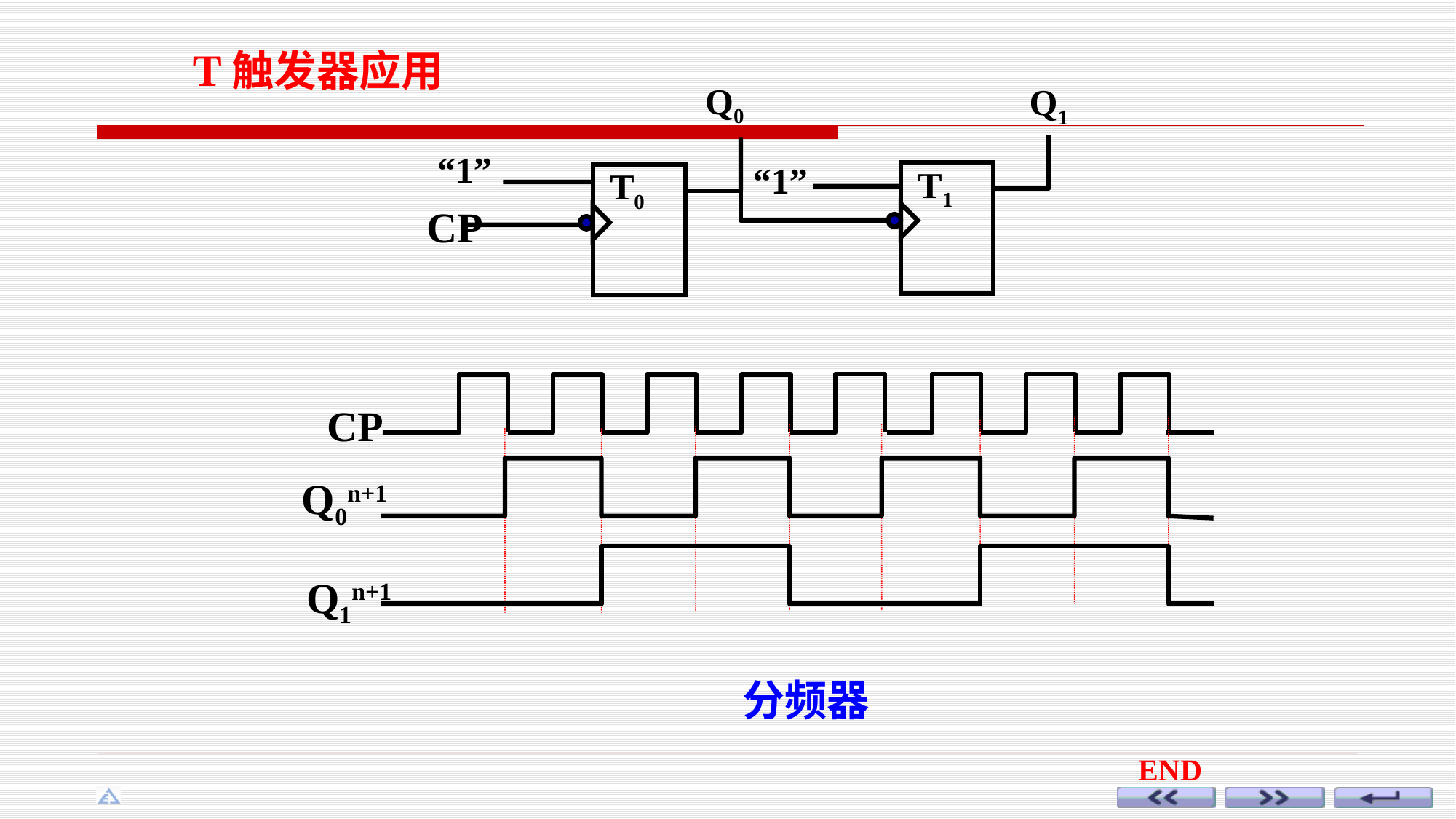

T触发器应用
Q0
Q1

“1”
“1”
T1
T0

CP

CP

Q0n+1

Q1n+1
分频器
END